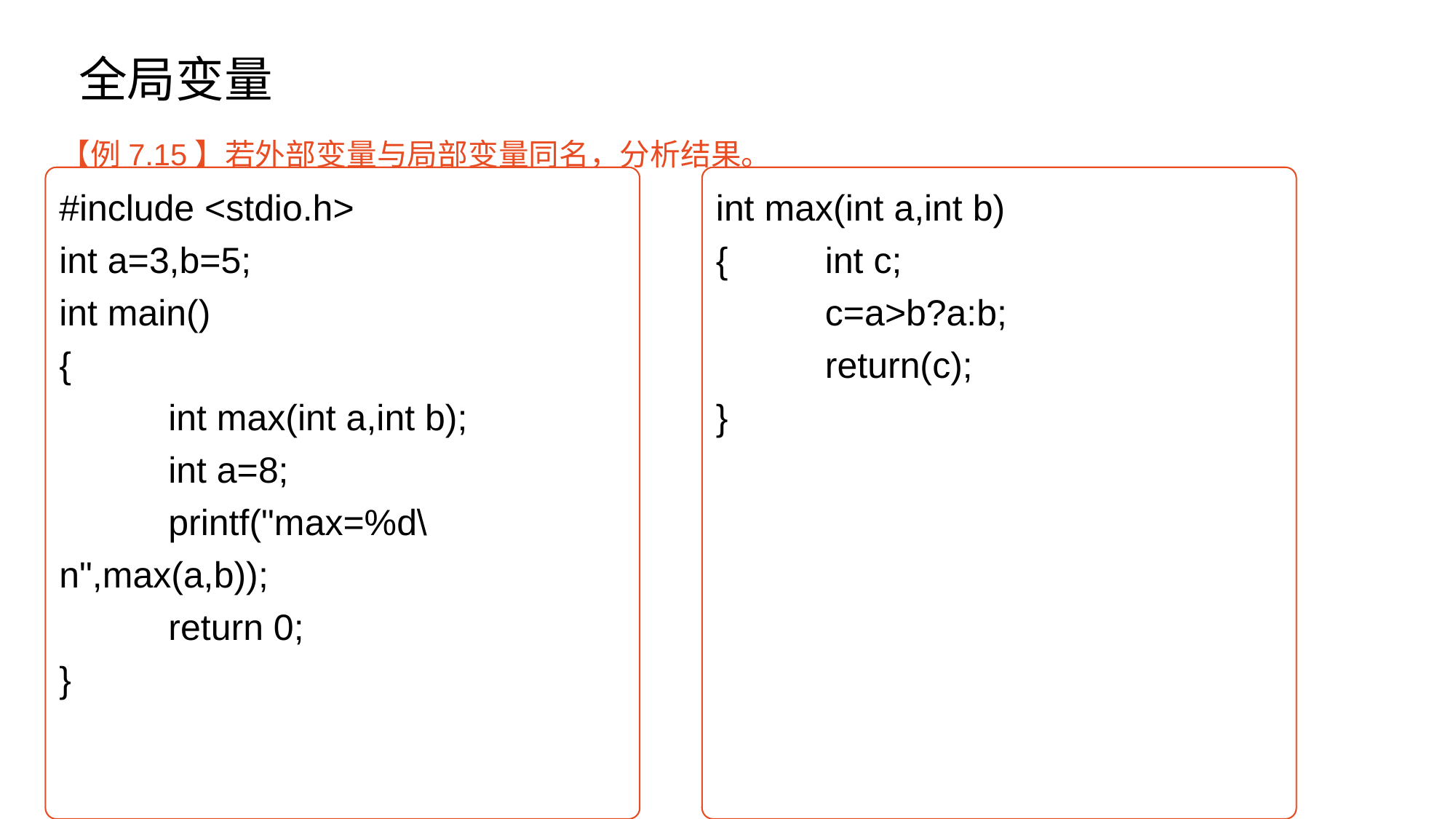

# 全局变量
【例7.15】若外部变量与局部变量同名，分析结果。
#include <stdio.h>
int a=3,b=5;
int main()
{
	int max(int a,int b);
	int a=8;
	printf("max=%d\n",max(a,b));
	return 0;
}
int max(int a,int b)
{	int c;
	c=a>b?a:b;
	return(c);
}